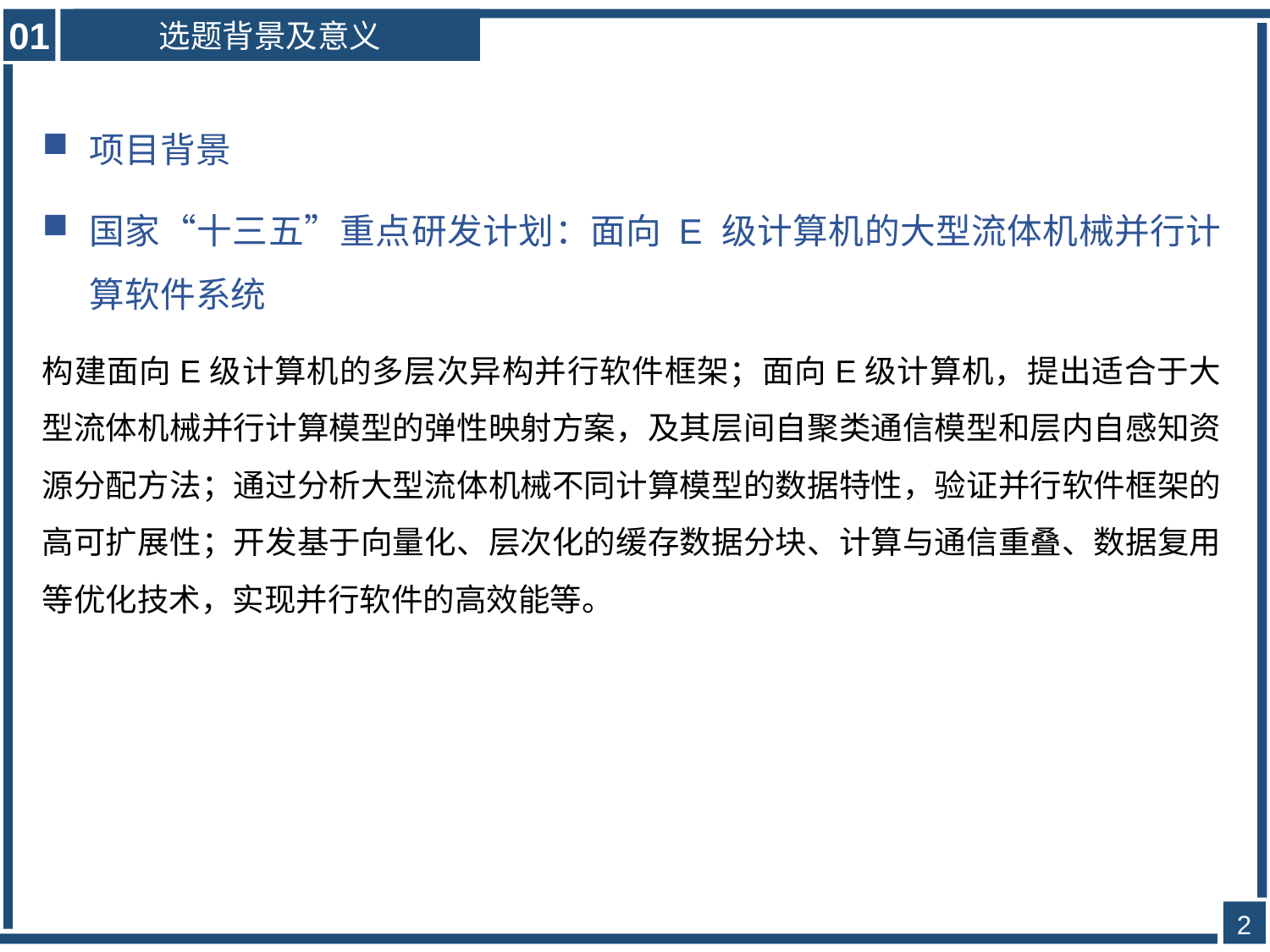

01
选题背景及意义

项目背景
国家“十三五”重点研发计划：面向 E 级计算机的大型流体机械并行计算软件系统
构建面向E级计算机的多层次异构并行软件框架；面向E级计算机，提出适合于大型流体机械并行计算模型的弹性映射方案，及其层间自聚类通信模型和层内自感知资源分配方法；通过分析大型流体机械不同计算模型的数据特性，验证并行软件框架的高可扩展性；开发基于向量化、层次化的缓存数据分块、计算与通信重叠、数据复用等优化技术，实现并行软件的高效能等。

2